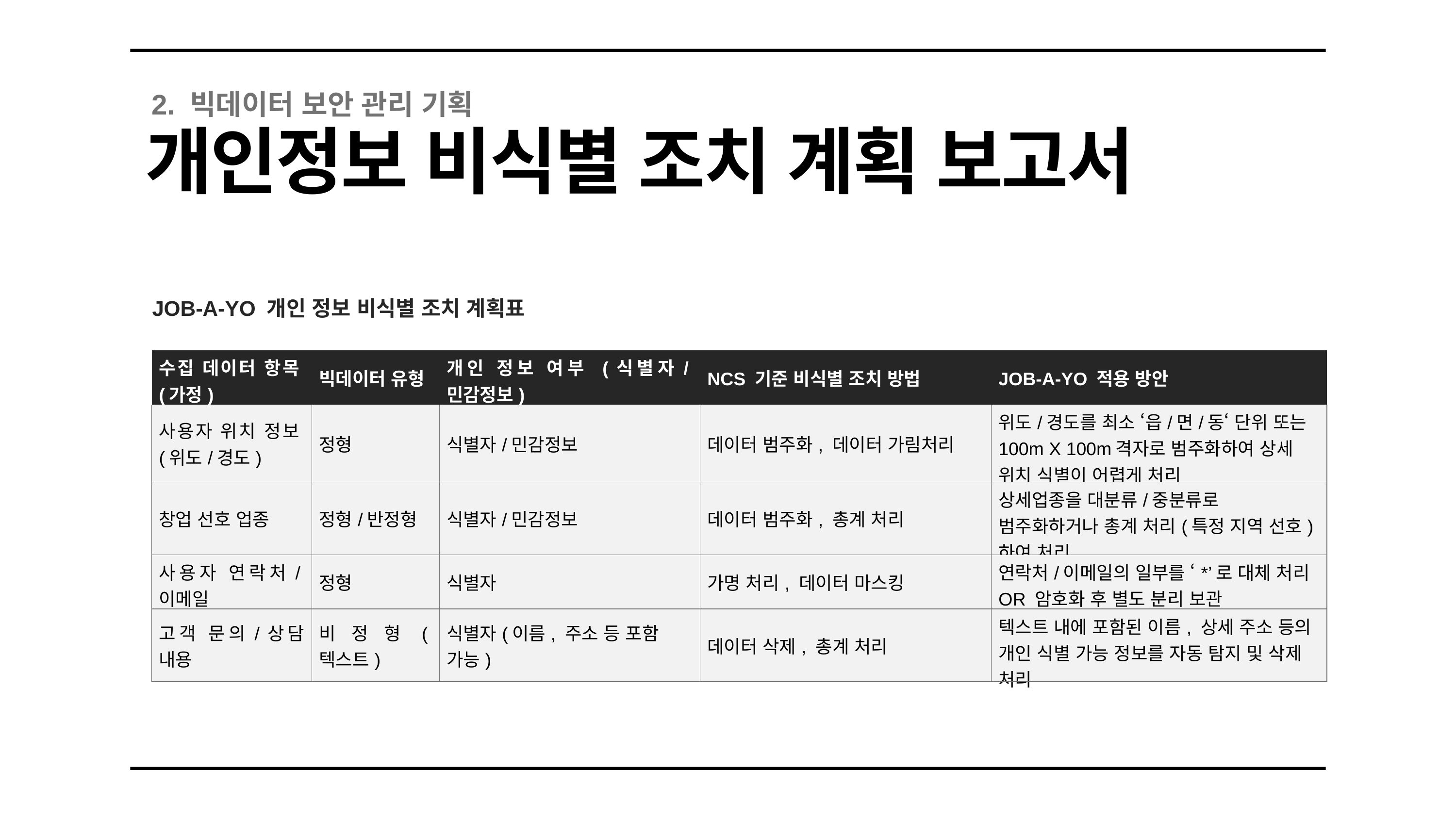

2. 빅데이터 보안 관리 기획
개인정보 비식별 조치 계획 보고서
JOB-A-YO 개인 정보 비식별 조치 계획표
| 수집 데이터 항목(가정) | 빅데이터 유형 | 개인 정보 여부 (식별자/민감정보) | NCS 기준 비식별 조치 방법 | JOB-A-YO 적용 방안 |
| --- | --- | --- | --- | --- |
| 사용자 위치 정보(위도/경도) | 정형 | 식별자/민감정보 | 데이터 범주화, 데이터 가림처리 | 위도/경도를 최소 ‘읍/면/동‘ 단위 또는 100m X 100m격자로 범주화하여 상세 위치 식별이 어렵게 처리 |
| 창업 선호 업종 | 정형/반정형 | 식별자/민감정보 | 데이터 범주화, 총계 처리 | 상세업종을 대분류/중분류로 범주화하거나 총계 처리(특정 지역 선호)하여 처리 |
| 사용자 연락처/이메일 | 정형 | 식별자 | 가명 처리, 데이터 마스킹 | 연락처/이메일의 일부를 ‘\*’로 대체 처리 OR 암호화 후 별도 분리 보관 |
| 고객 문의/상담 내용 | 비정형(텍스트) | 식별자(이름, 주소 등 포함 가능) | 데이터 삭제, 총계 처리 | 텍스트 내에 포함된 이름, 상세 주소 등의 개인 식별 가능 정보를 자동 탐지 및 삭제 처리 |